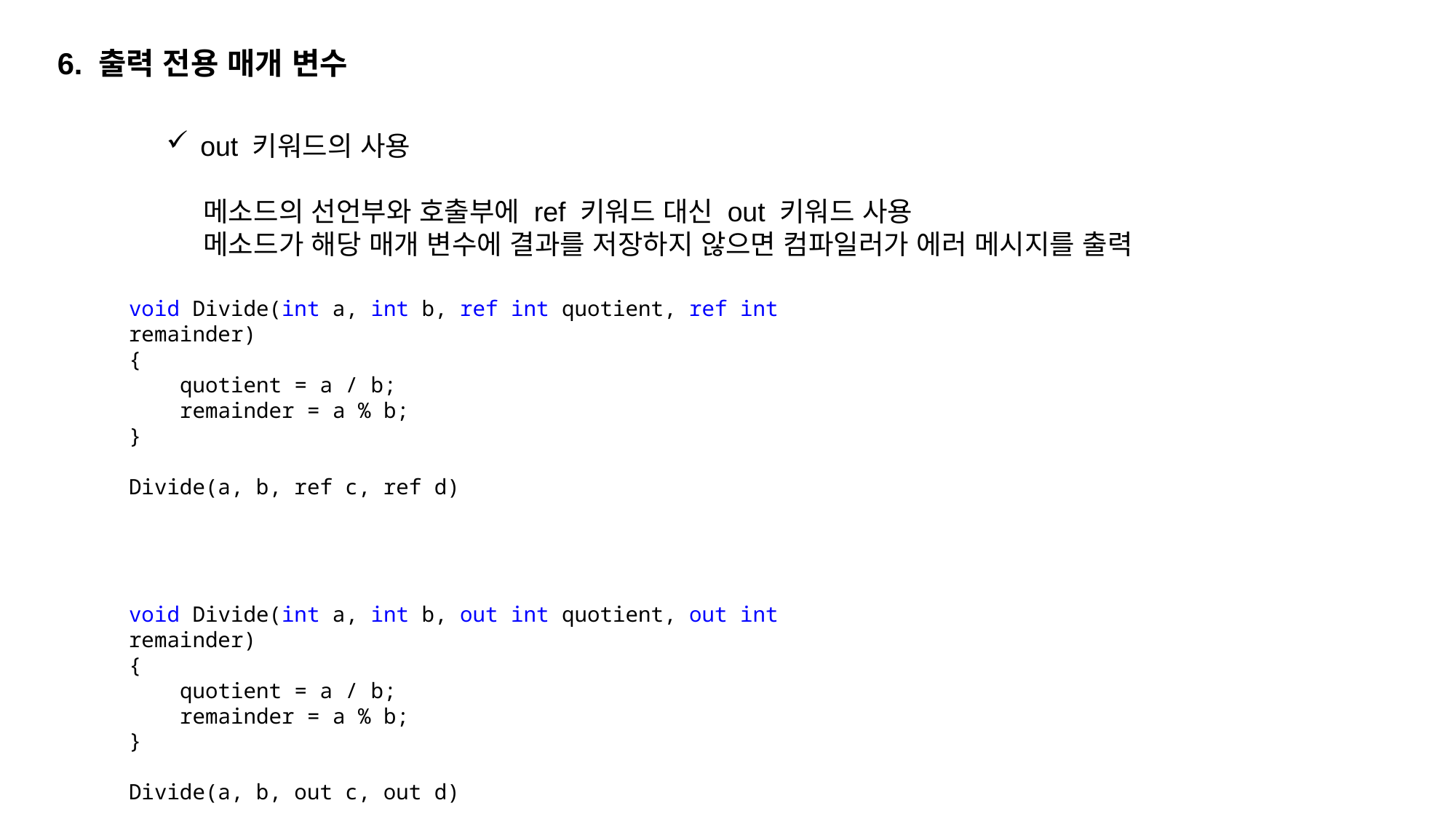

6. 출력 전용 매개 변수
out 키워드의 사용

    메소드의 선언부와 호출부에 ref 키워드 대신 out 키워드 사용
    메소드가 해당 매개 변수에 결과를 저장하지 않으면 컴파일러가 에러 메시지를 출력
void Divide(int a, int b, ref int quotient, ref int remainder)
{
    quotient = a / b;
    remainder = a % b;
}

Divide(a, b, ref c, ref d)

void Divide(int a, int b, out int quotient, out int remainder)
{
    quotient = a / b;
    remainder = a % b;
}

Divide(a, b, out c, out d)